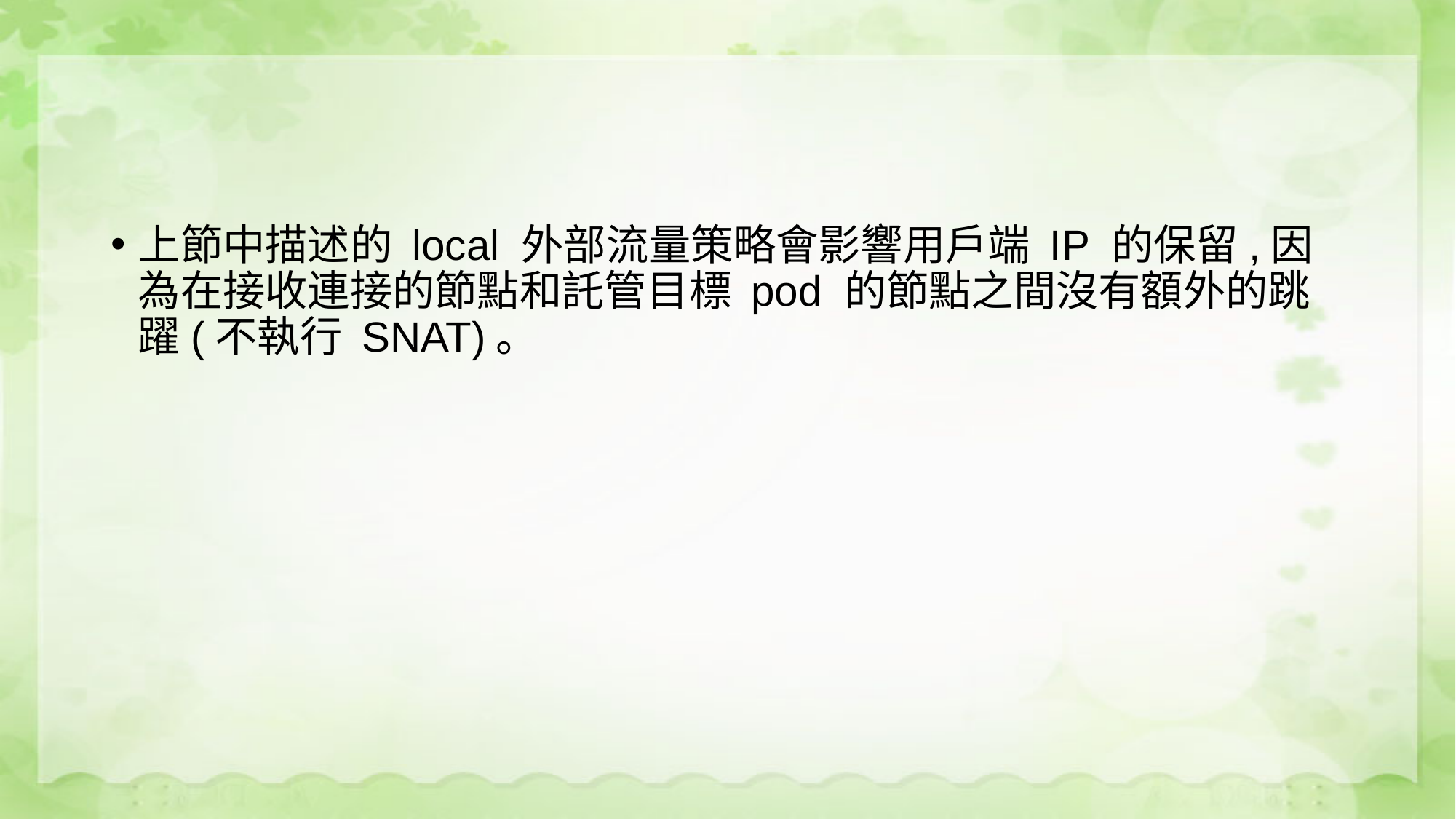

#
上節中描述的 local 外部流量策略會影響用戶端 IP 的保留,因為在接收連接的節點和託管目標 pod 的節點之間沒有額外的跳躍(不執行 SNAT)。